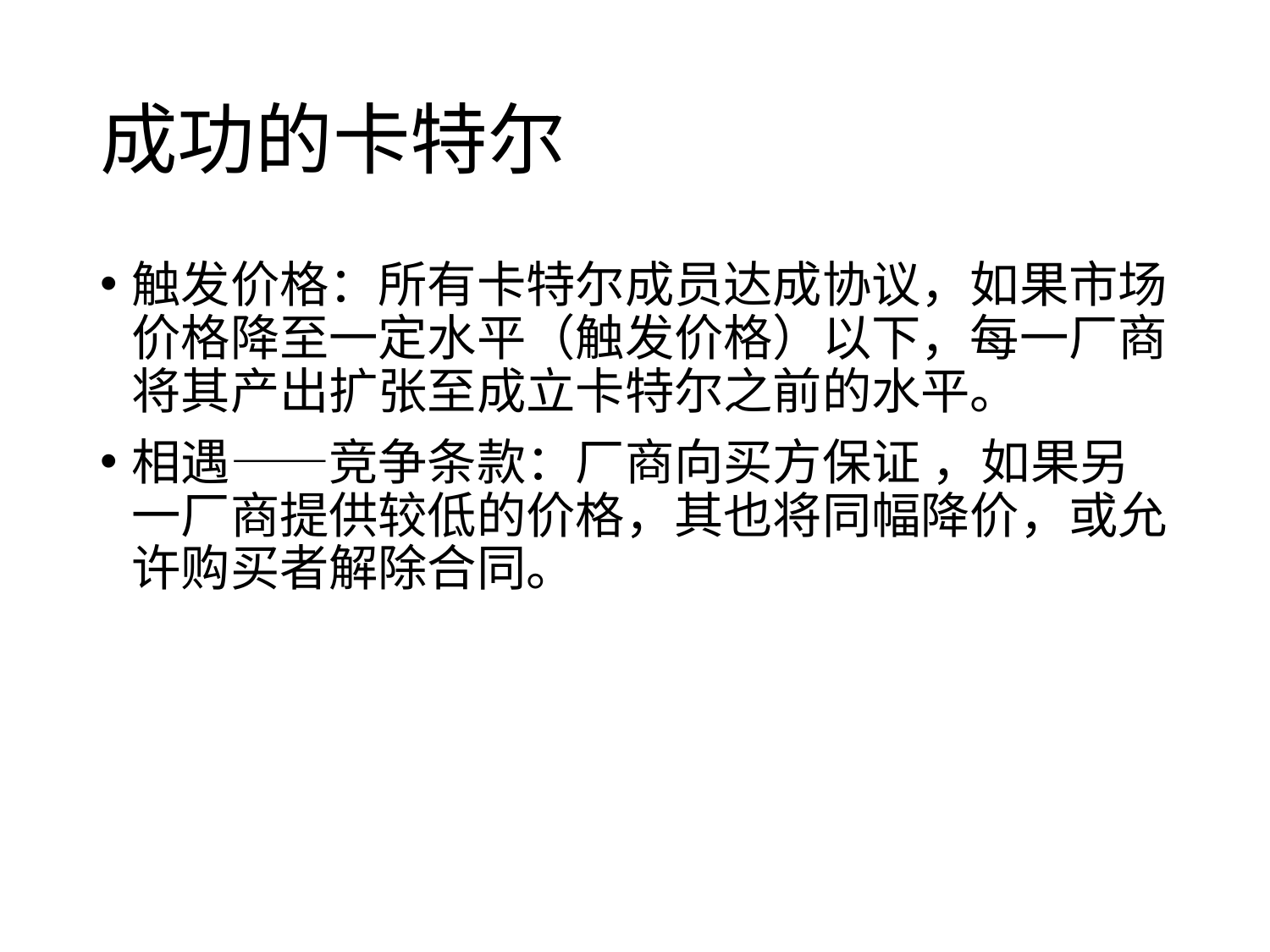

# 成功的卡特尔
触发价格：所有卡特尔成员达成协议，如果市场价格降至一定水平（触发价格）以下，每一厂商将其产出扩张至成立卡特尔之前的水平。
相遇——竞争条款：厂商向买方保证 ，如果另一厂商提供较低的价格，其也将同幅降价，或允许购买者解除合同。